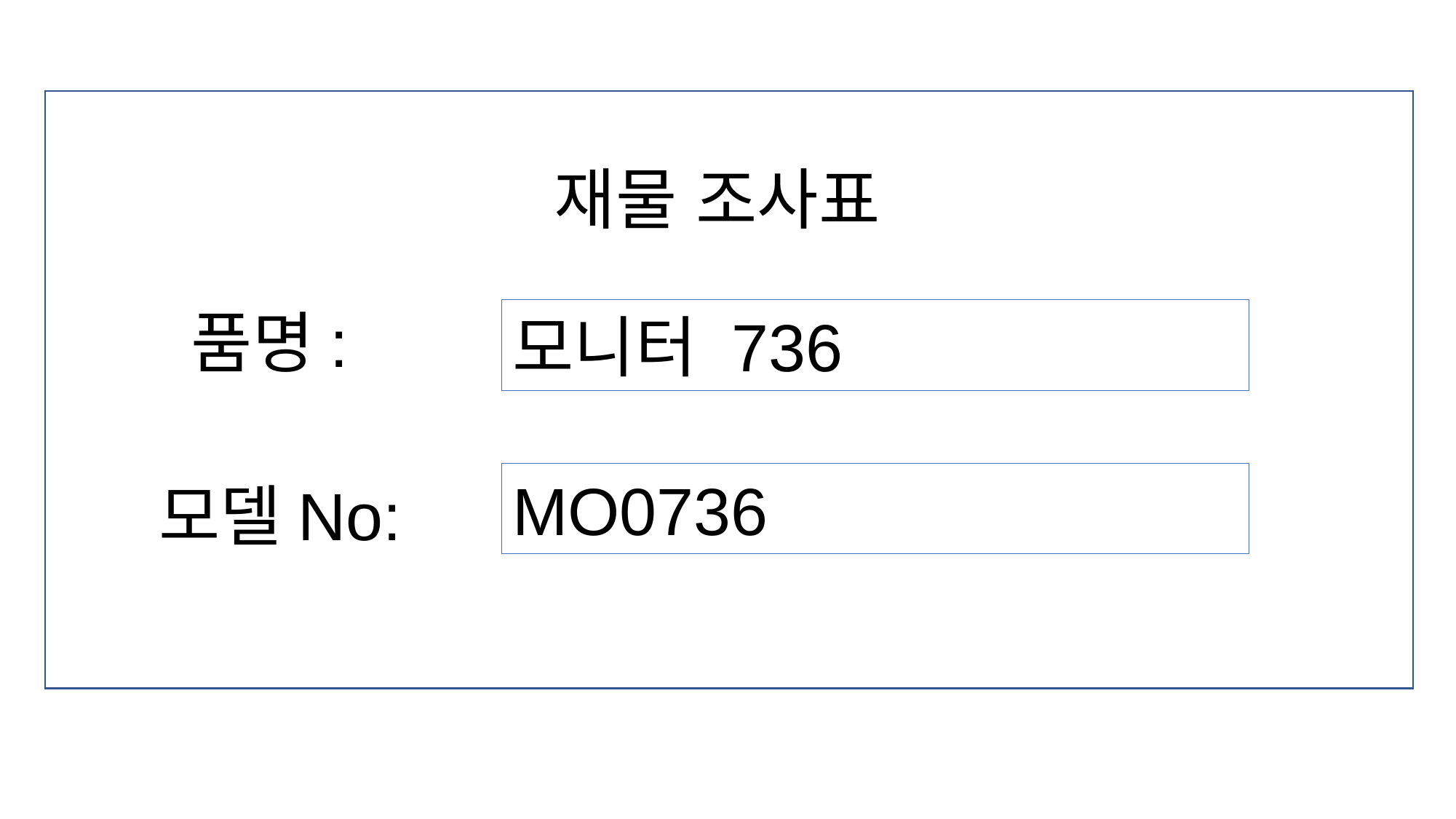

재물 조사표
품명:
모니터 736
MO0736
모델No: